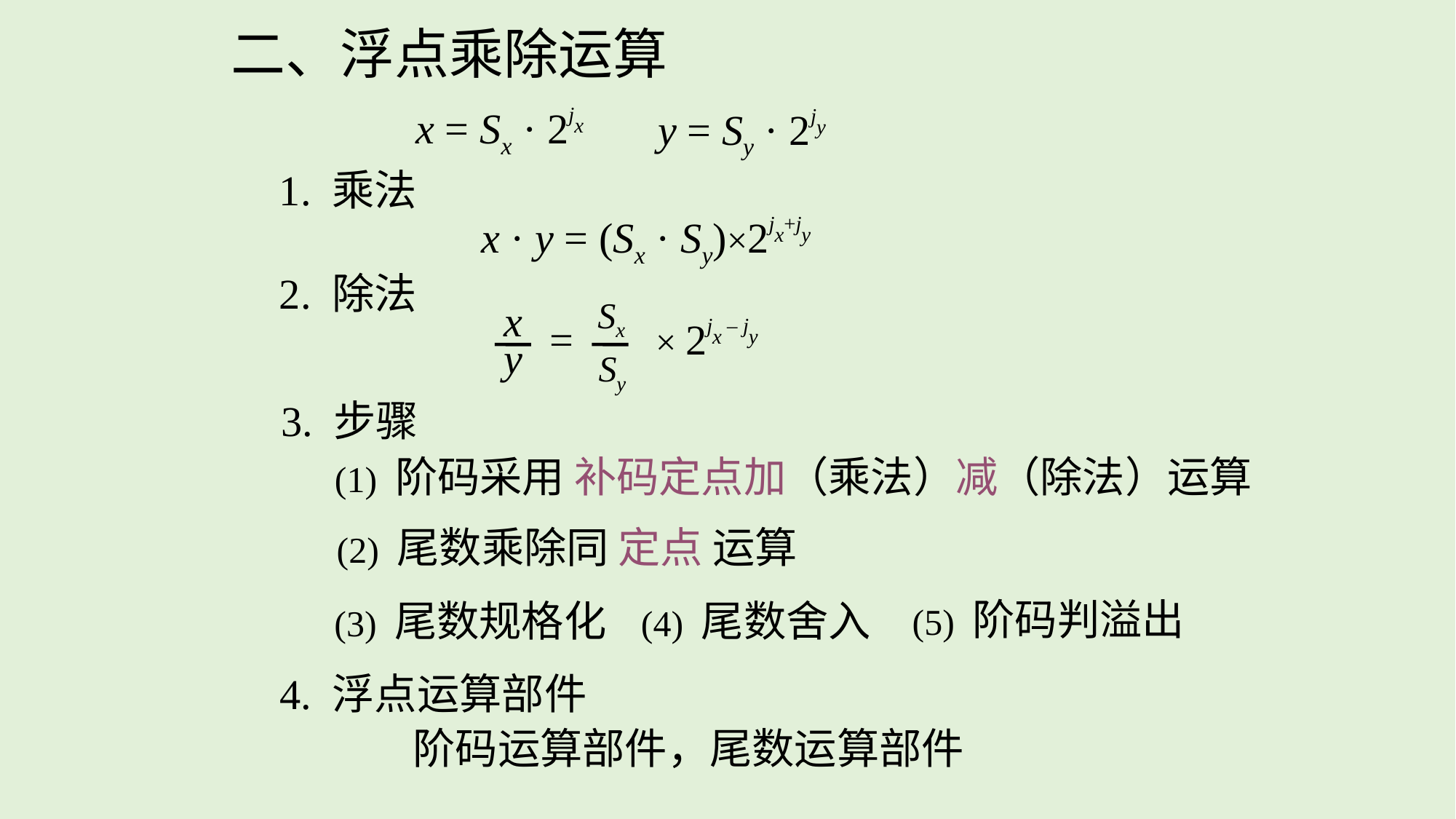

二、浮点乘除运算
x = Sx · 2jx
y = Sy · 2jy
1. 乘法
x · y = (Sx · Sy)×2jx+jy
2. 除法
Sx
x
=
× 2jx – jy
y
Sy

3. 步骤
(1) 阶码采用 补码定点加（乘法）减（除法）运算
(2) 尾数乘除同 定点 运算
(5) 阶码判溢出
(3) 尾数规格化
(4) 尾数舍入
4. 浮点运算部件
阶码运算部件，尾数运算部件